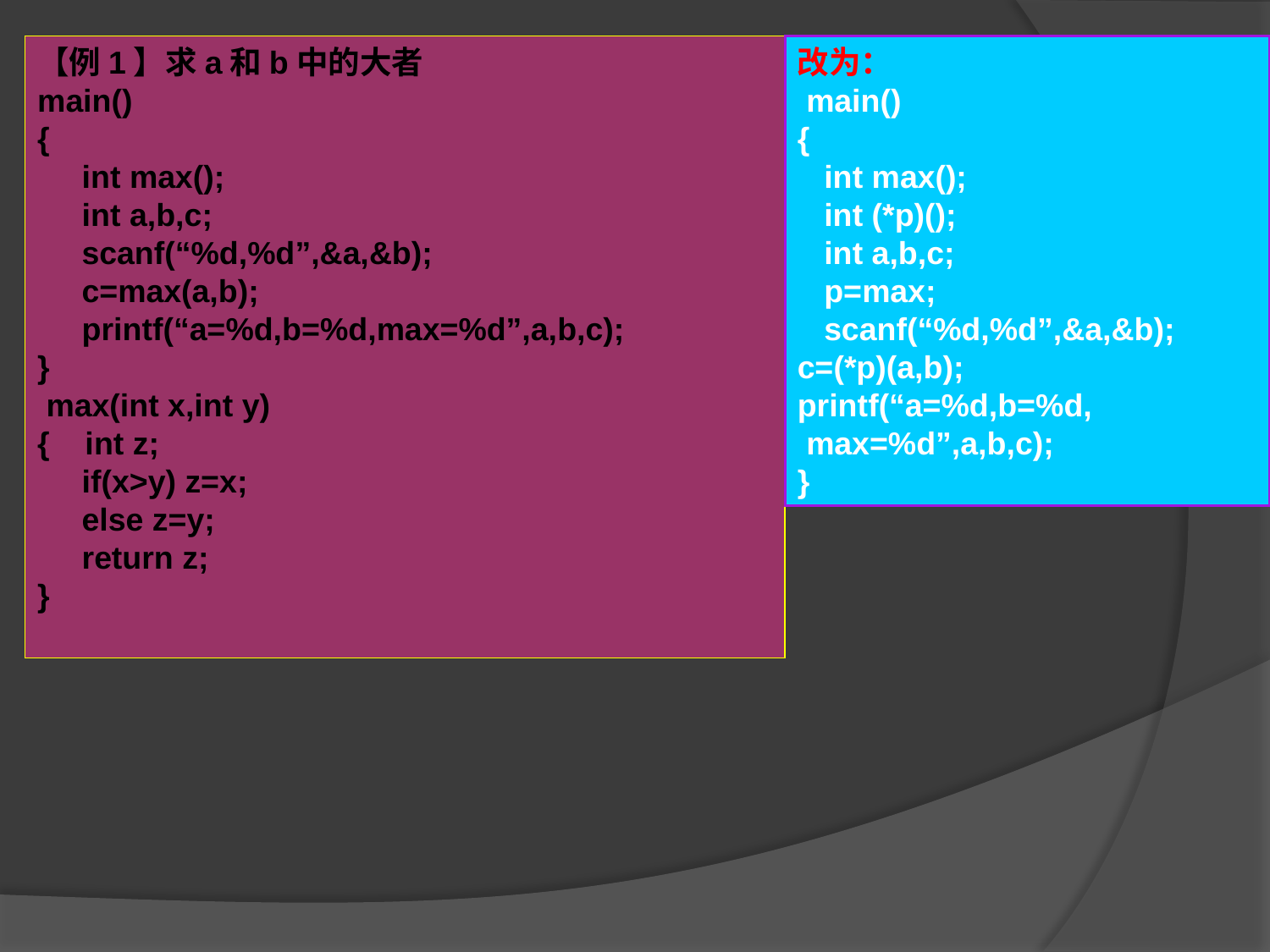

【例1】求a和b中的大者
main()
{
     int max();
     int a,b,c;
     scanf(“%d,%d”,&a,&b);
     c=max(a,b);
     printf(“a=%d,b=%d,max=%d”,a,b,c);
}
 max(int x,int y)
{    int z;
     if(x>y) z=x;
     else z=y;
     return z;
}

改为：
 main()
{
   int max();
   int (*p)();
   int a,b,c;
   p=max;
   scanf(“%d,%d”,&a,&b);
c=(*p)(a,b);
printf(“a=%d,b=%d,
 max=%d”,a,b,c);
}